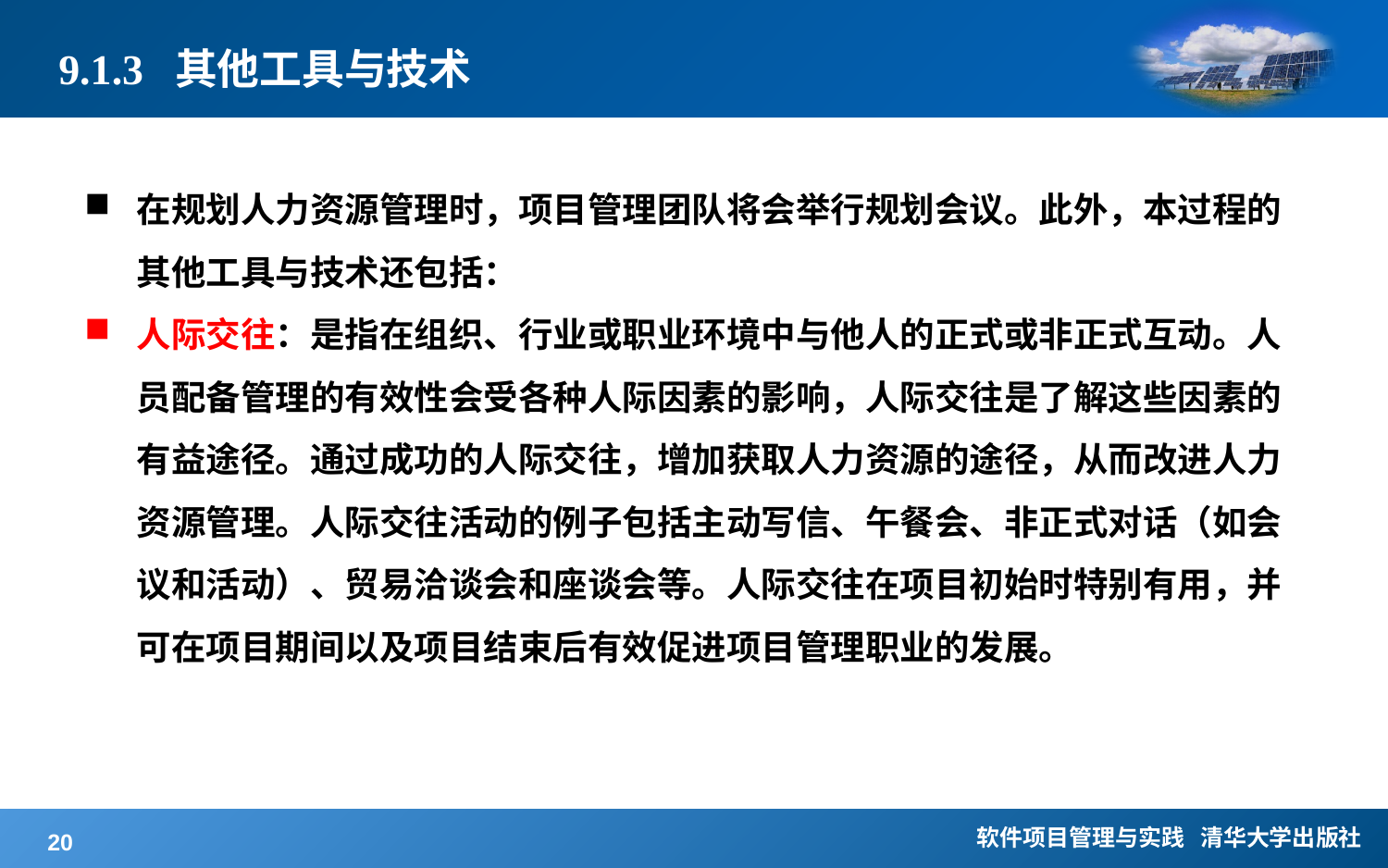

# 9.1.3  其他工具与技术
在规划人力资源管理时，项目管理团队将会举行规划会议。此外，本过程的其他工具与技术还包括：
人际交往：是指在组织、行业或职业环境中与他人的正式或非正式互动。人员配备管理的有效性会受各种人际因素的影响，人际交往是了解这些因素的有益途径。通过成功的人际交往，增加获取人力资源的途径，从而改进人力资源管理。人际交往活动的例子包括主动写信、午餐会、非正式对话（如会议和活动）、贸易洽谈会和座谈会等。人际交往在项目初始时特别有用，并可在项目期间以及项目结束后有效促进项目管理职业的发展。